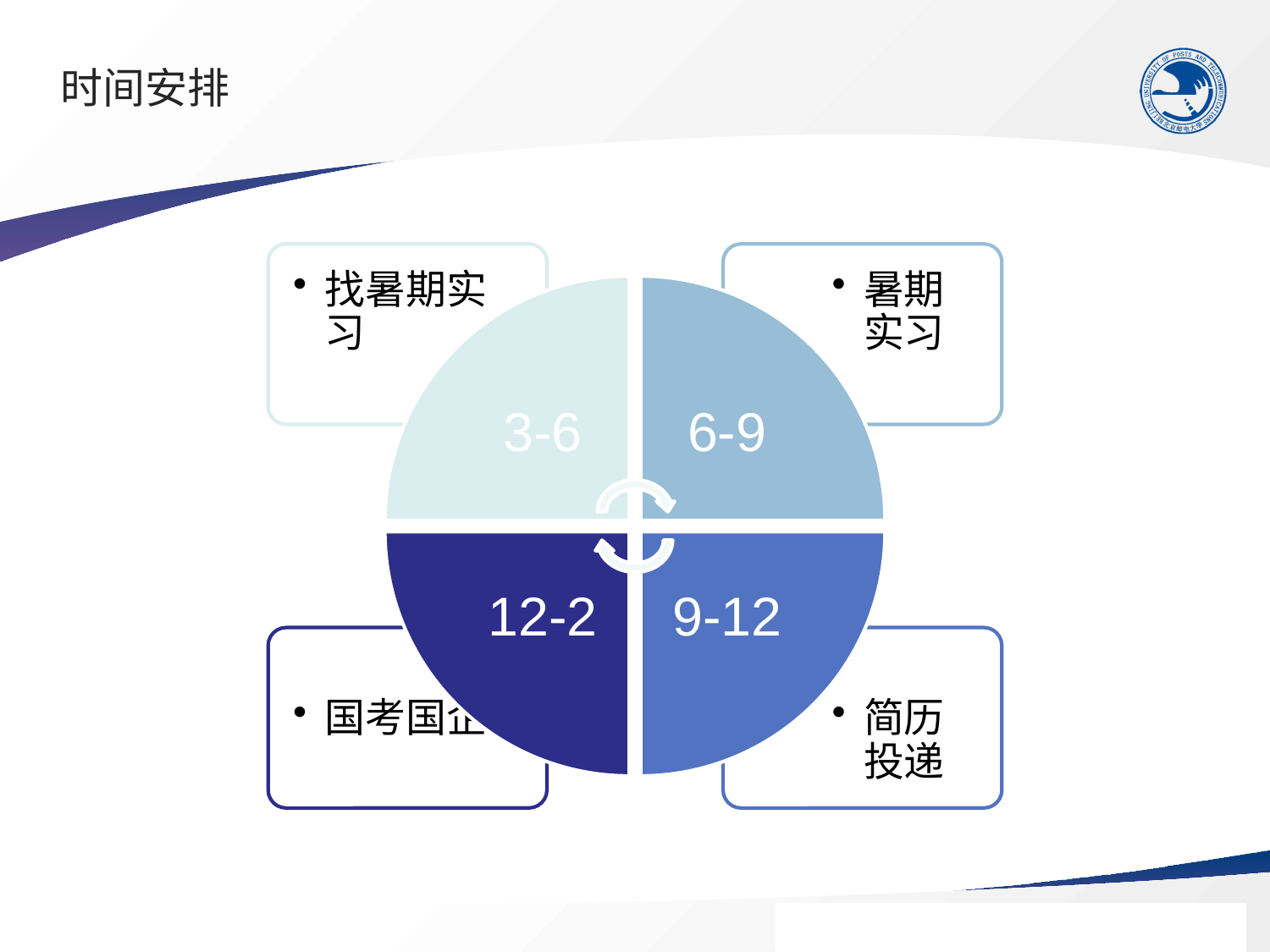

# 时间安排
简历投递
国考国企
暑期实习
找暑期实习
3-6
6-9
9-12
12-2